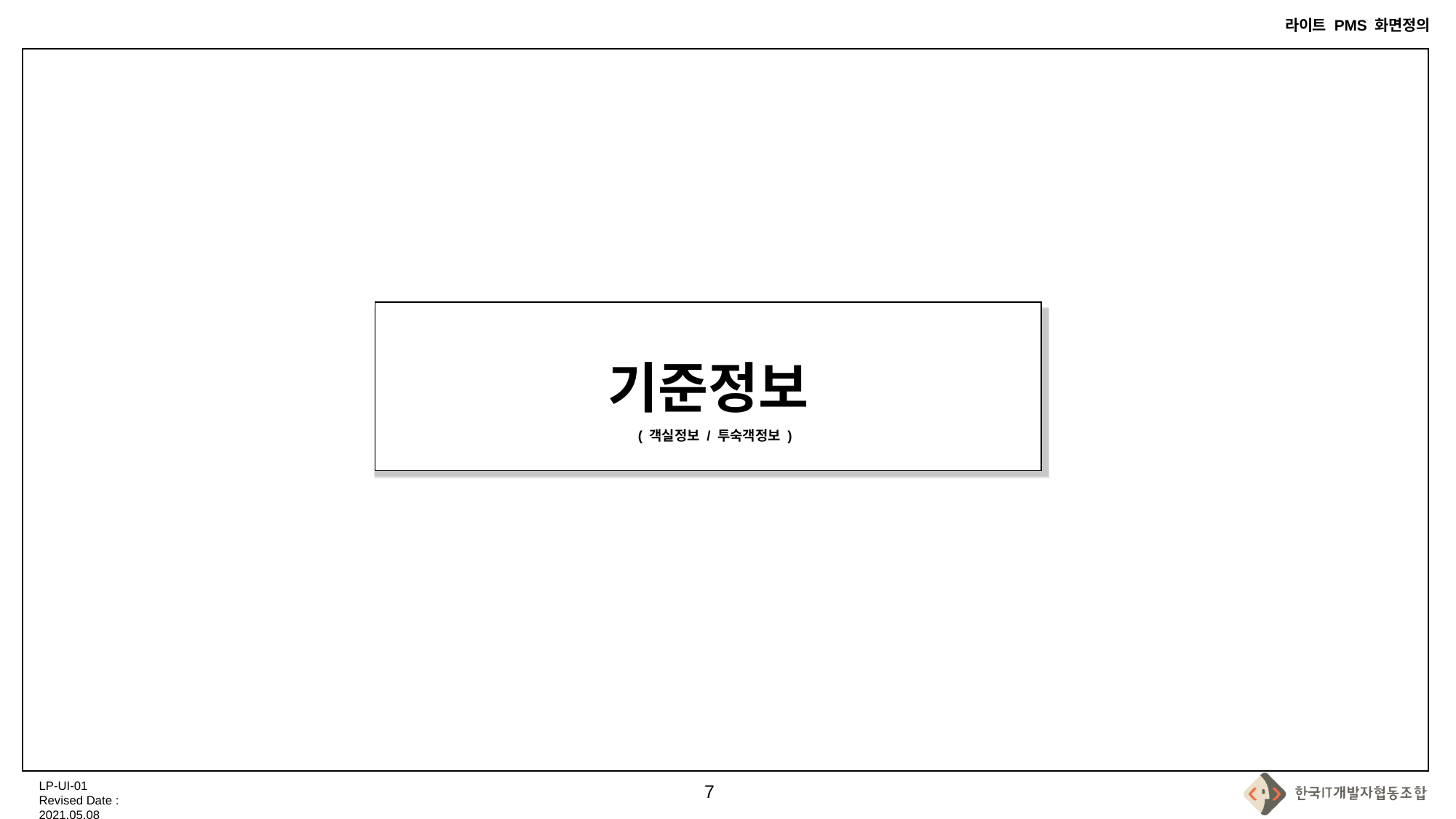

기준정보
( 객실정보 / 투숙객정보 )
7